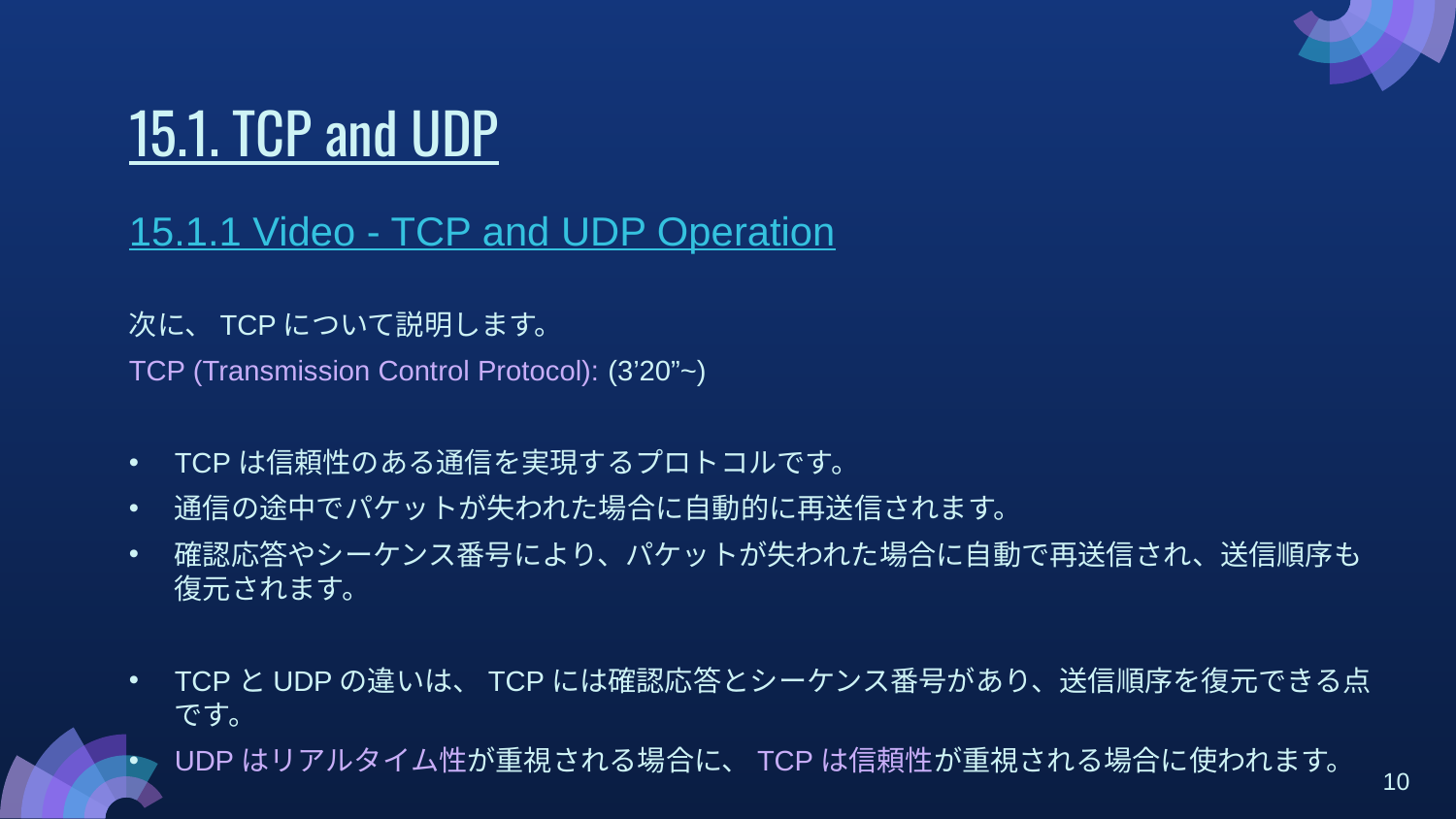

# 15.1. TCP and UDP
15.1.1 Video - TCP and UDP Operation
次に、TCPについて説明します。
TCP (Transmission Control Protocol): (3’20”~)

TCPは信頼性のある通信を実現するプロトコルです。
通信の途中でパケットが失われた場合に自動的に再送信されます。
確認応答やシーケンス番号により、パケットが失われた場合に自動で再送信され、送信順序も復元されます。

TCPとUDPの違いは、TCPには確認応答とシーケンス番号があり、送信順序を復元できる点です。
UDPはリアルタイム性が重視される場合に、TCPは信頼性が重視される場合に使われます。
10